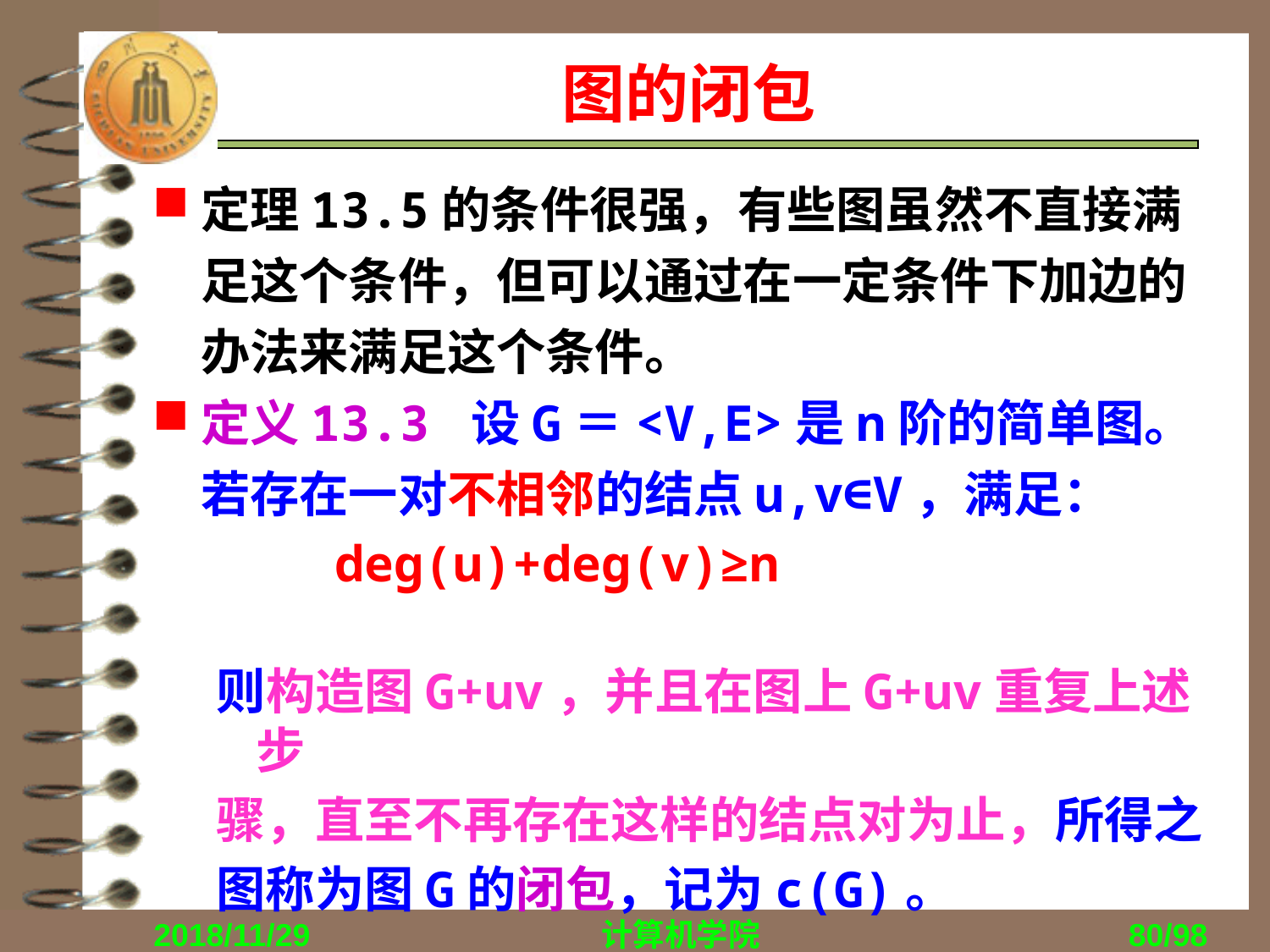

# 图的闭包
定理13.5的条件很强，有些图虽然不直接满足这个条件，但可以通过在一定条件下加边的办法来满足这个条件。
定义13.3 设G＝<V,E>是n阶的简单图。若存在一对不相邻的结点u,v∈V，满足：
    deg(u)+deg(v)≥n
则构造图G+uv，并且在图上G+uv重复上述步
骤，直至不再存在这样的结点对为止，所得之
图称为图G的闭包，记为c(G)。
2018/11/29
计算机学院
80/98